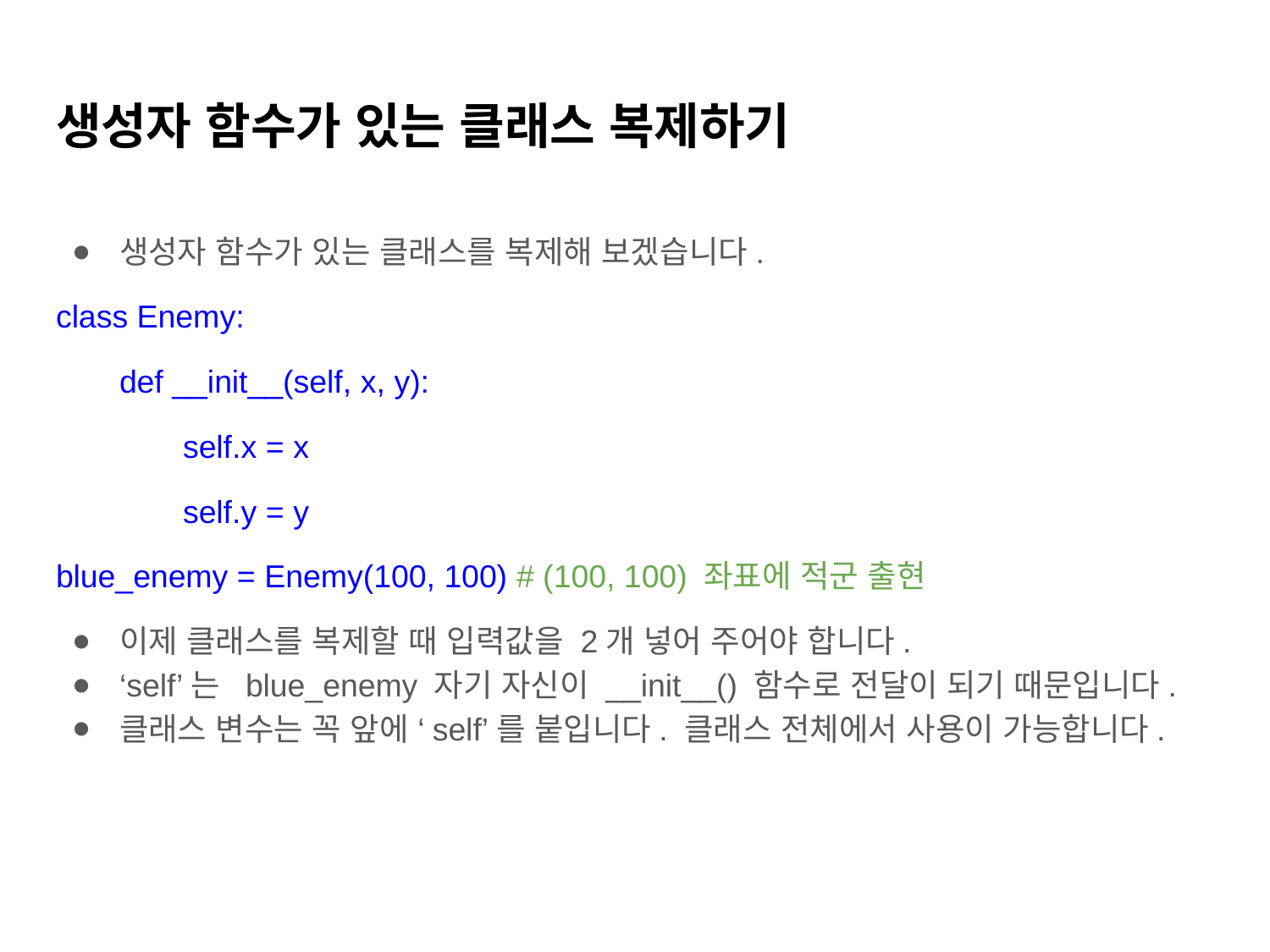

# 생성자 함수가 있는 클래스 복제하기
생성자 함수가 있는 클래스를 복제해 보겠습니다.
class Enemy:
def __init__(self, x, y):
self.x = x
self.y = y
blue_enemy = Enemy(100, 100) # (100, 100) 좌표에 적군 출현
이제 클래스를 복제할 때 입력값을 2개 넣어 주어야 합니다.
‘self’는  blue_enemy 자기 자신이 __init__() 함수로 전달이 되기 때문입니다.
클래스 변수는 꼭 앞에 ‘self’를 붙입니다. 클래스 전체에서 사용이 가능합니다.